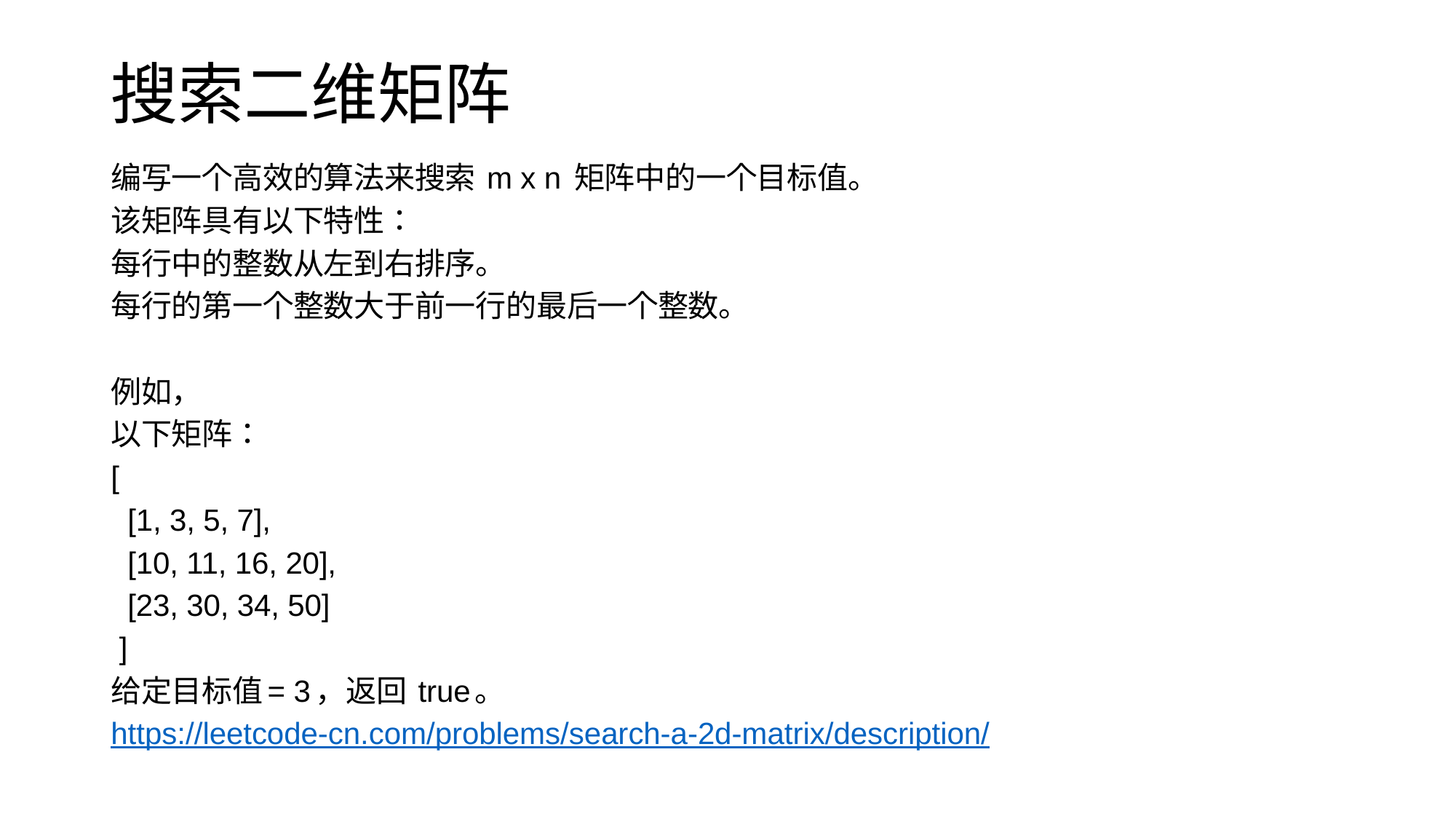

# 搜索二维矩阵
编写一个高效的算法来搜索 m x n 矩阵中的一个目标值。
该矩阵具有以下特性：
每行中的整数从左到右排序。
每行的第一个整数大于前一行的最后一个整数。

例如，
以下矩阵：
[
  [1, 3, 5, 7],
  [10, 11, 16, 20],
  [23, 30, 34, 50]
 ]
给定目标值= 3，返回 true。
https://leetcode-cn.com/problems/search-a-2d-matrix/description/